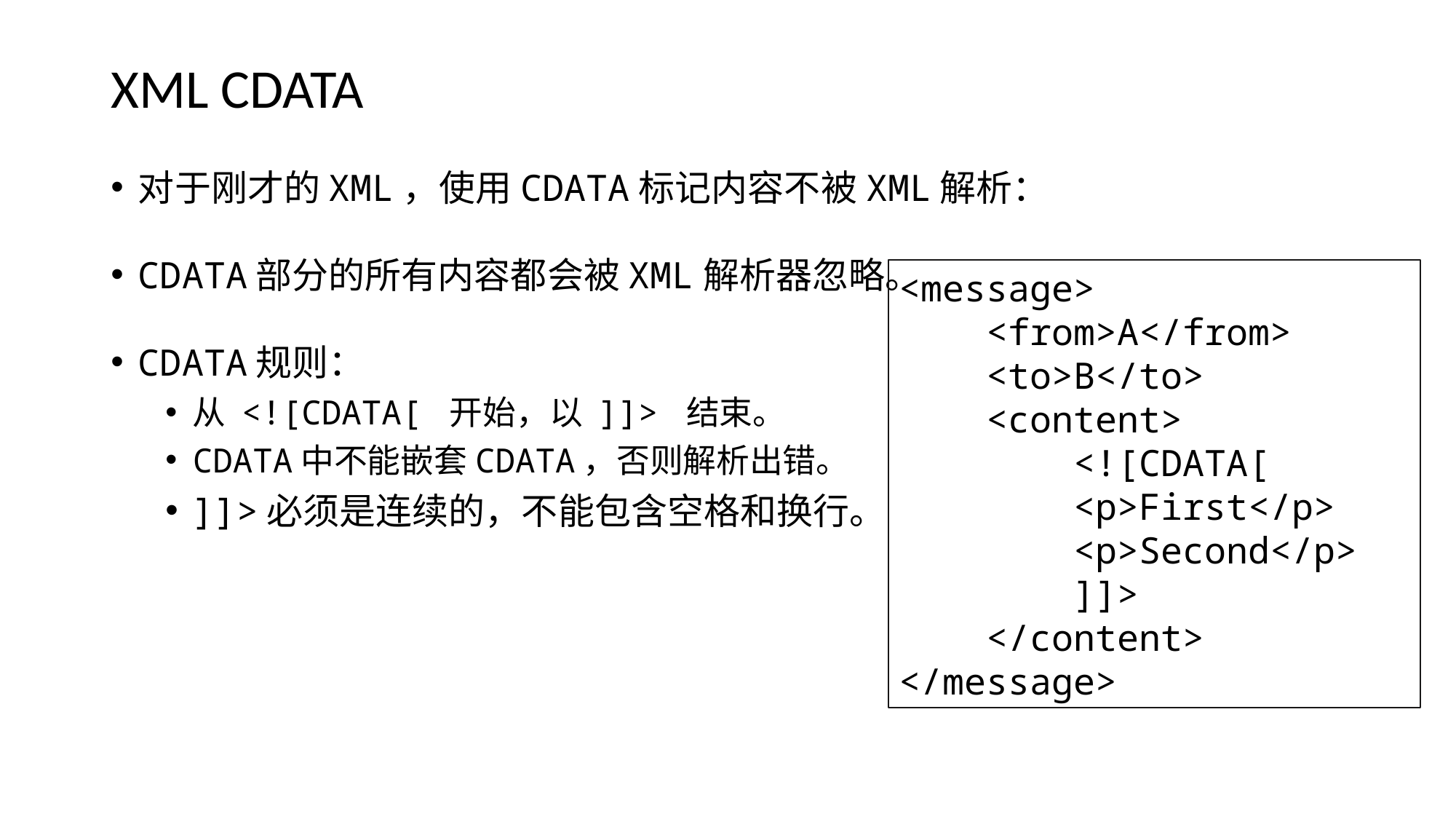

# XML CDATA
对于刚才的XML，使用CDATA标记内容不被XML解析：

CDATA部分的所有内容都会被XML解析器忽略。

CDATA规则：
从 <![CDATA[ 开始，以 ]]> 结束。
CDATA中不能嵌套CDATA，否则解析出错。
]]>必须是连续的，不能包含空格和换行。

<message>
    <from>A</from>
    <to>B</to>
    <content>
        <![CDATA[
        <p>First</p>
        <p>Second</p>
        ]]>
    </content>
</message>